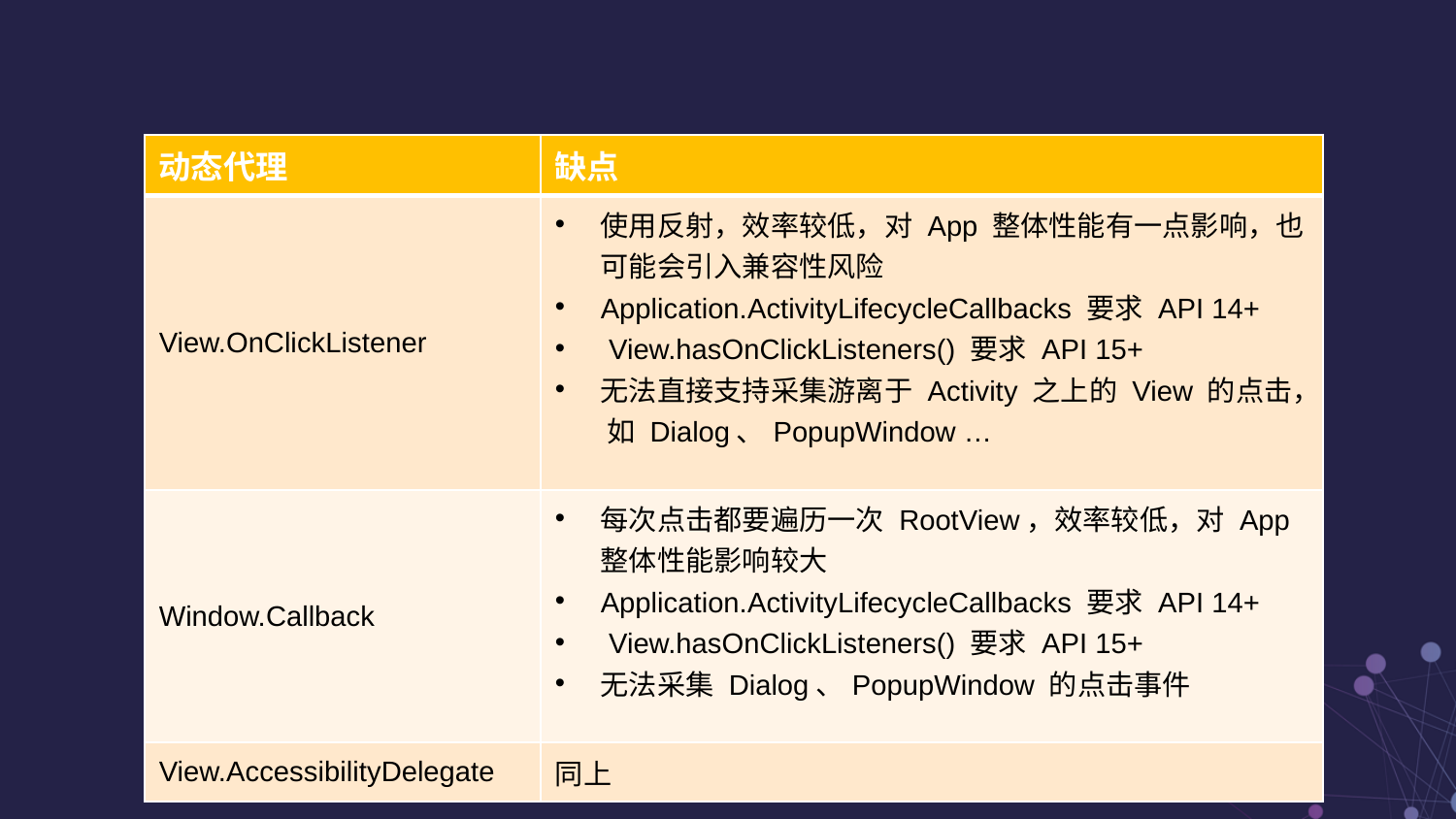

| 动态代理 | 缺点 |
| --- | --- |
| View.OnClickListener | 使用反射，效率较低，对 App 整体性能有一点影响，也可能会引入兼容性风险 Application.ActivityLifecycleCallbacks 要求 API 14+ View.hasOnClickListeners() 要求 API 15+ 无法直接支持采集游离于 Activity 之上的 View 的点击， 如 Dialog、PopupWindow … |
| Window.Callback | 每次点击都要遍历一次 RootView，效率较低，对 App 整体性能影响较大 Application.ActivityLifecycleCallbacks 要求 API 14+ View.hasOnClickListeners() 要求 API 15+ 无法采集 Dialog、PopupWindow 的点击事件 |
| View.AccessibilityDelegate | 同上 |